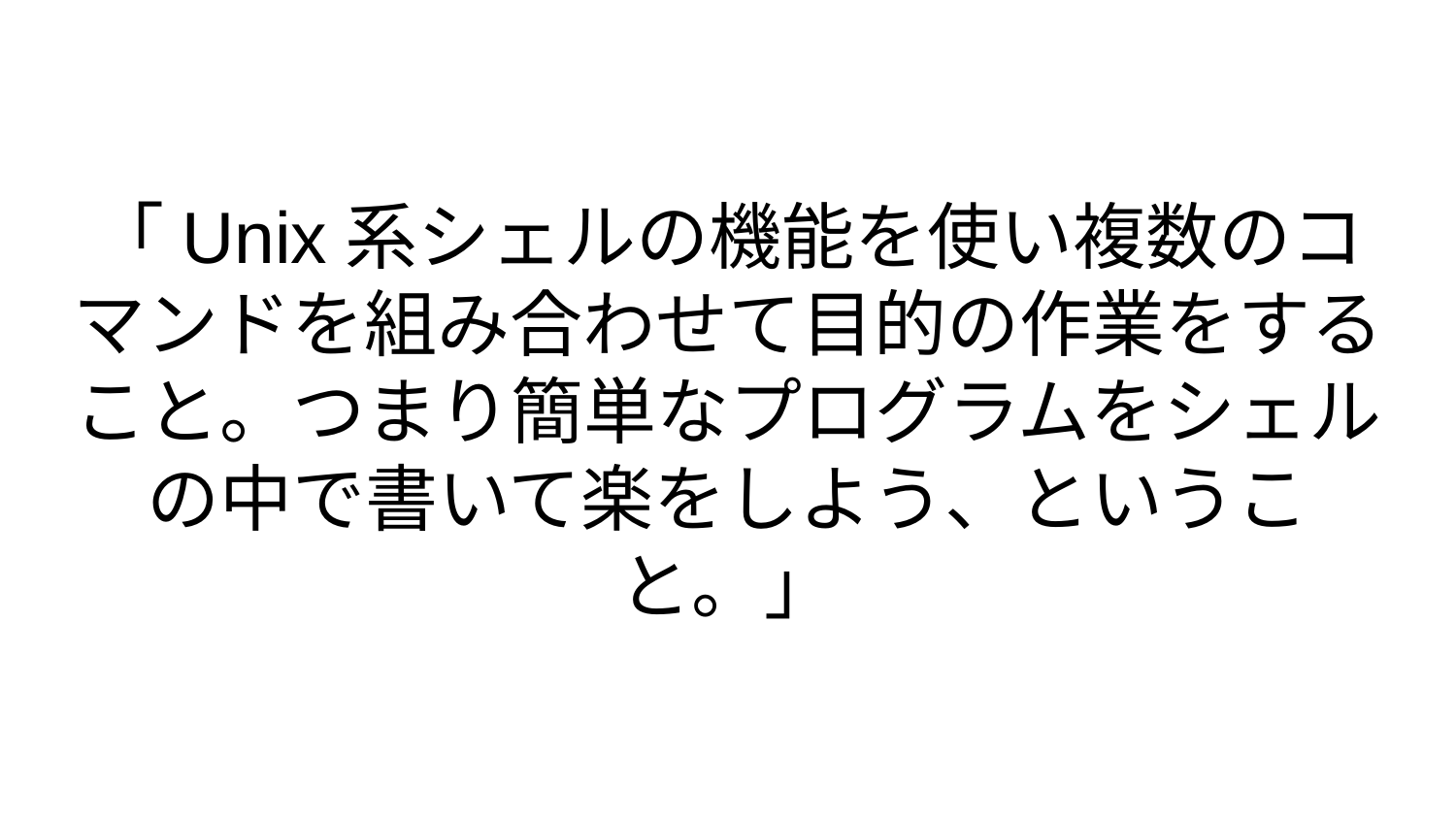

# 「Unix系シェルの機能を使い複数のコマンドを組み合わせて目的の作業をすること。つまり簡単なプログラムをシェルの中で書いて楽をしよう、ということ。」